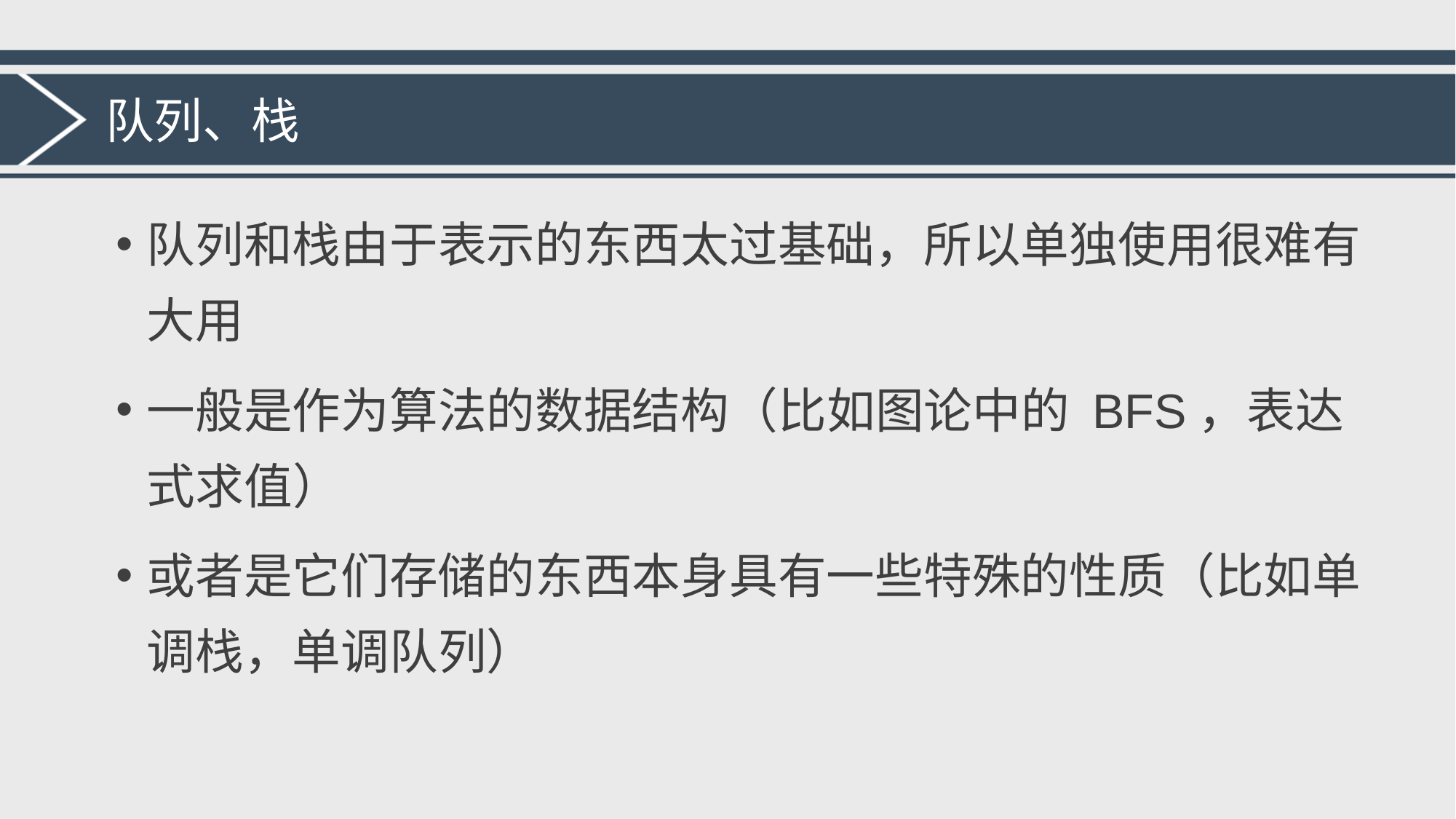

# 队列、栈
队列和栈由于表示的东西太过基础，所以单独使用很难有大用
一般是作为算法的数据结构（比如图论中的 BFS，表达式求值）
或者是它们存储的东西本身具有一些特殊的性质（比如单调栈，单调队列）